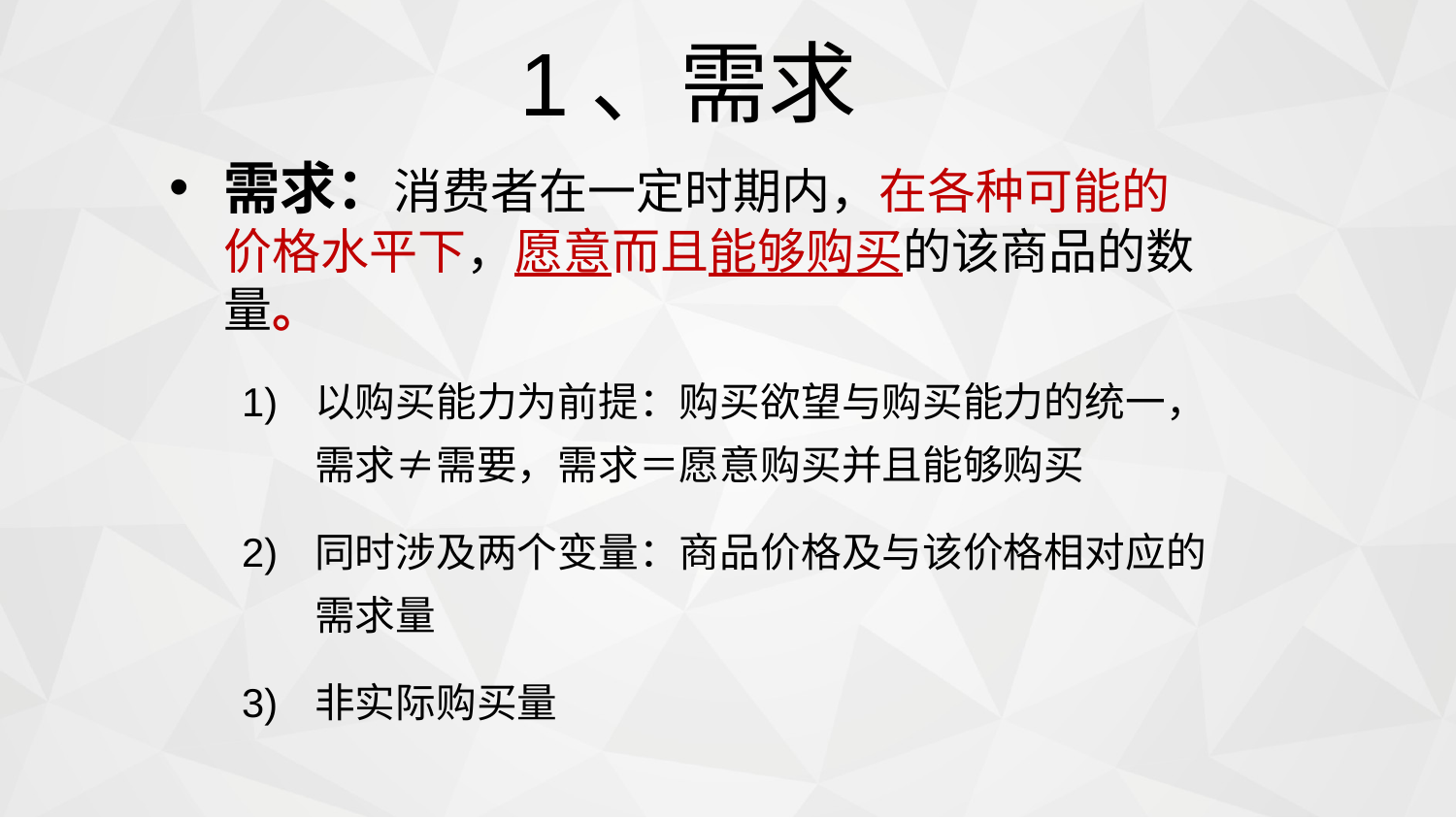

# 1、需求
需求：消费者在一定时期内，在各种可能的价格水平下，愿意而且能够购买的该商品的数量。
以购买能力为前提：购买欲望与购买能力的统一，需求≠需要，需求＝愿意购买并且能够购买
同时涉及两个变量：商品价格及与该价格相对应的需求量
非实际购买量

6